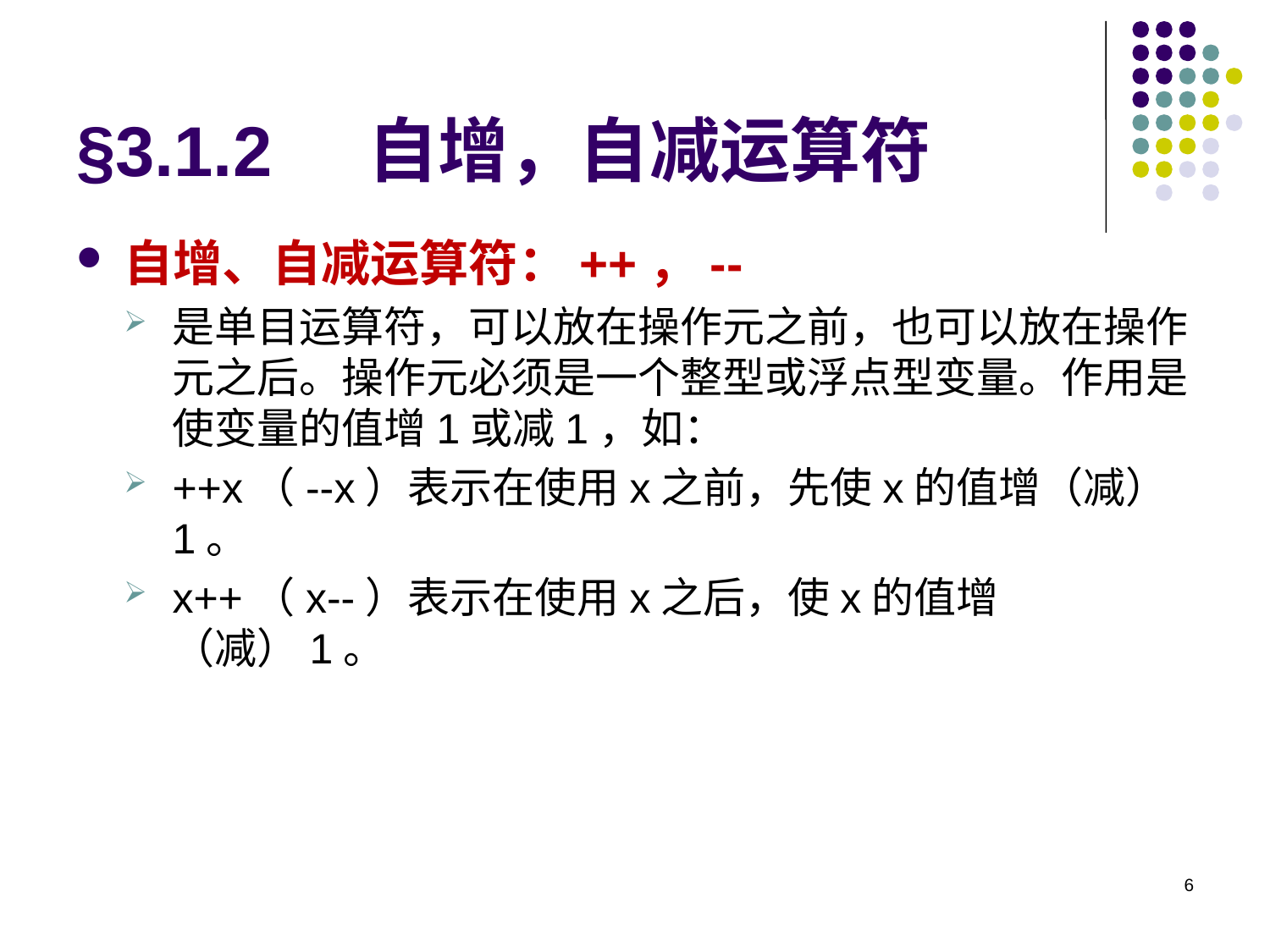

# §3.1.2    自增，自减运算符
自增、自减运算符：++，--
是单目运算符，可以放在操作元之前，也可以放在操作元之后。操作元必须是一个整型或浮点型变量。作用是使变量的值增1或减1，如：
++x（--x）表示在使用x之前，先使x的值增（减）1。
x++（x--）表示在使用x之后，使x的值增（减）1。
6